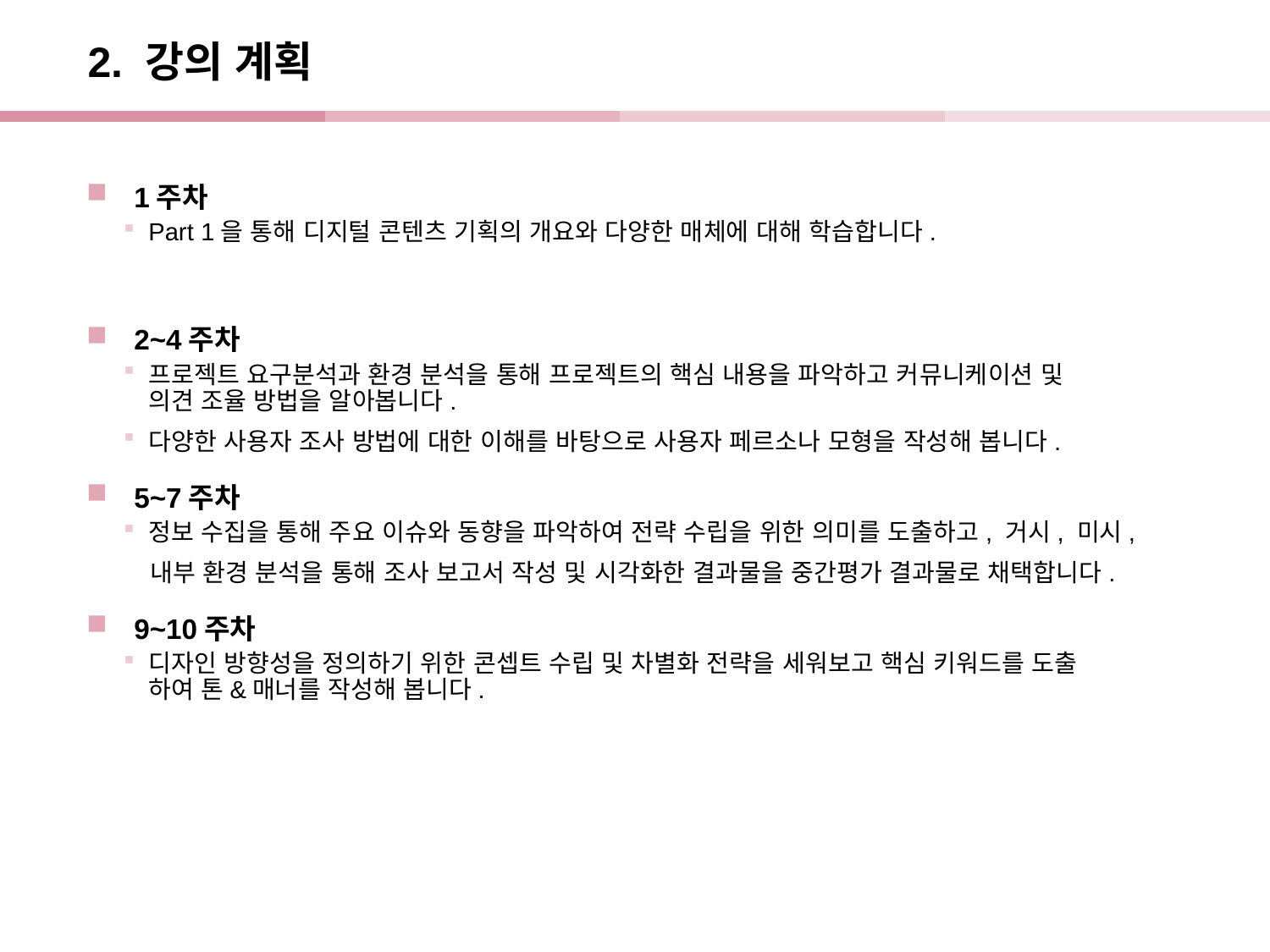

# 2. 강의 계획
1주차
Part 1을 통해 디지털 콘텐츠 기획의 개요와 다양한 매체에 대해 학습합니다.

2~4주차
프로젝트 요구분석과 환경 분석을 통해 프로젝트의 핵심 내용을 파악하고 커뮤니케이션 및
의견 조율 방법을 알아봅니다.
다양한 사용자 조사 방법에 대한 이해를 바탕으로 사용자 페르소나 모형을 작성해 봅니다.
5~7주차
정보 수집을 통해 주요 이슈와 동향을 파악하여 전략 수립을 위한 의미를 도출하고, 거시, 미시,
   내부 환경 분석을 통해 조사 보고서 작성 및 시각화한 결과물을 중간평가 결과물로 채택합니다.
9~10주차
디자인 방향성을 정의하기 위한 콘셉트 수립 및 차별화 전략을 세워보고 핵심 키워드를 도출
하여 톤&매너를 작성해 봅니다.